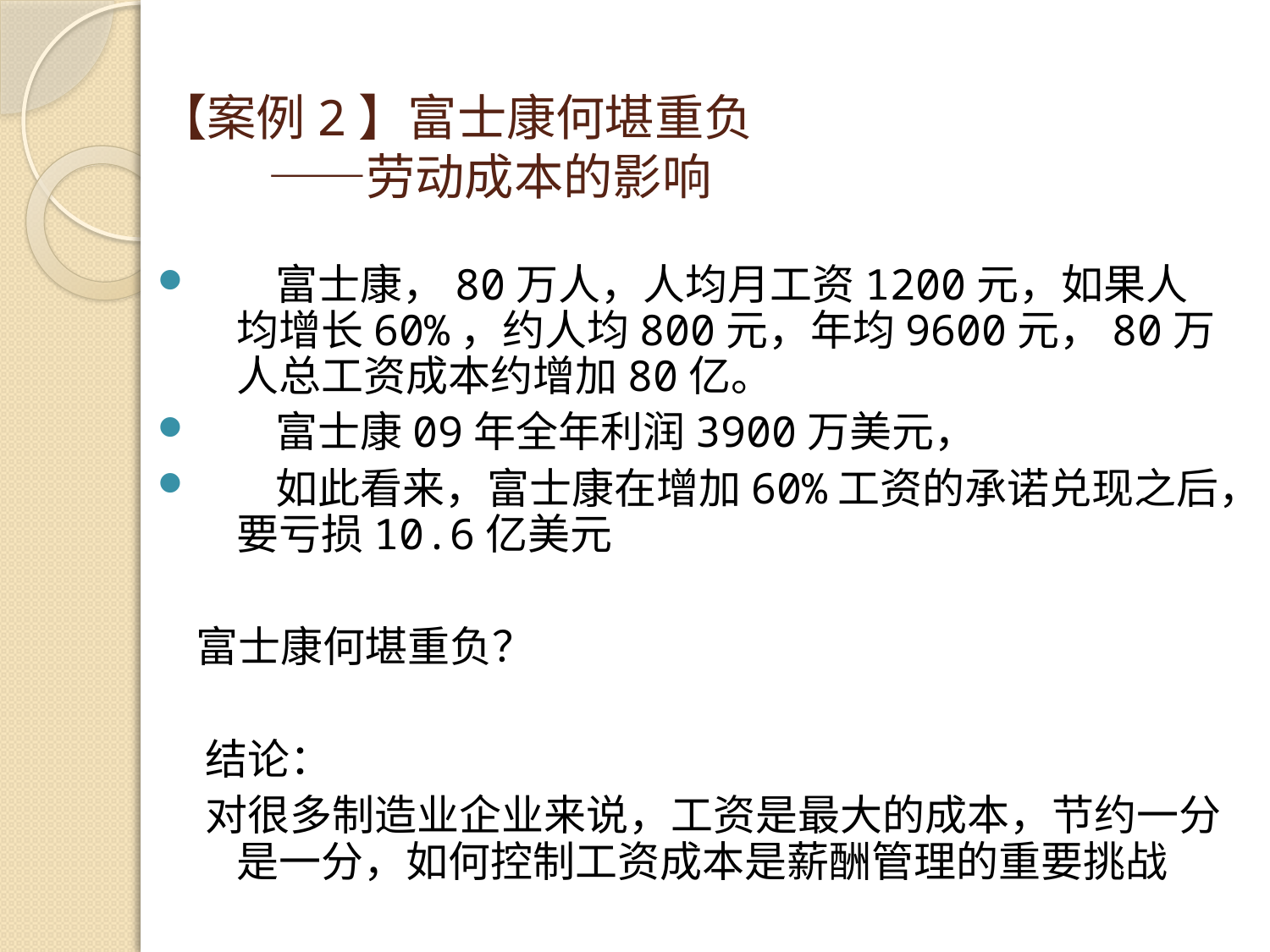

# 【案例2】富士康何堪重负 ——劳动成本的影响

   富士康，80万人，人均月工资1200元，如果人均增长60%，约人均800元，年均9600元，80万人总工资成本约增加80亿。
   富士康09年全年利润3900万美元，
   如此看来，富士康在增加60%工资的承诺兑现之后，要亏损10.6亿美元

   富士康何堪重负？

    结论：
    对很多制造业企业来说，工资是最大的成本，节约一分是一分，如何控制工资成本是薪酬管理的重要挑战
18